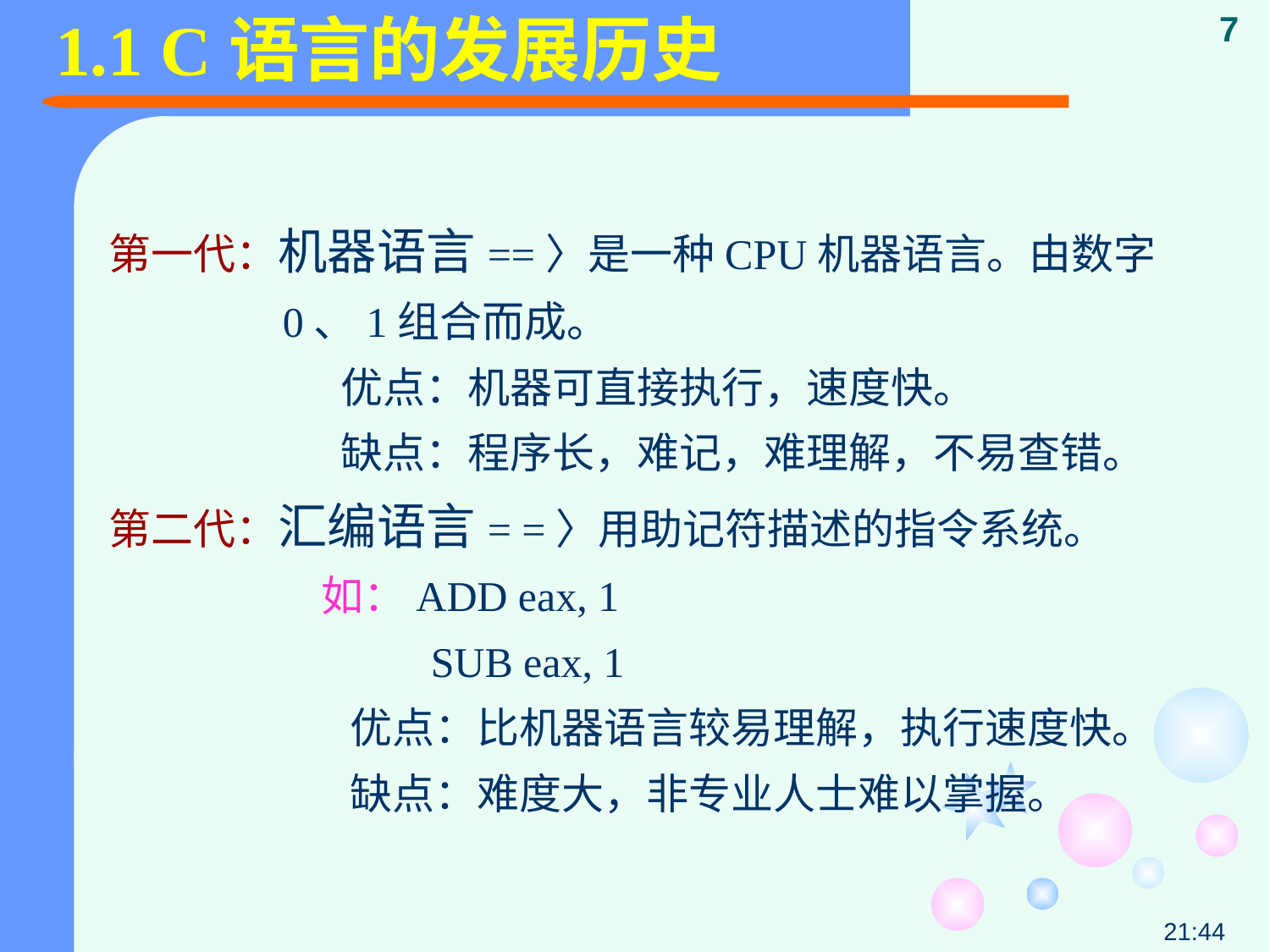

# 1.1 C语言的发展历史
7
第一代：机器语言==〉是一种CPU机器语言。由数字0、1组合而成。
	     优点：机器可直接执行，速度快。
	     缺点：程序长，难记，难理解，不易查错。
第二代：汇编语言= =〉用助记符描述的指令系统。
	   如：ADD eax, 1
		  SUB eax, 1
	      优点：比机器语言较易理解，执行速度快。
	      缺点：难度大，非专业人士难以掌握。
21:44